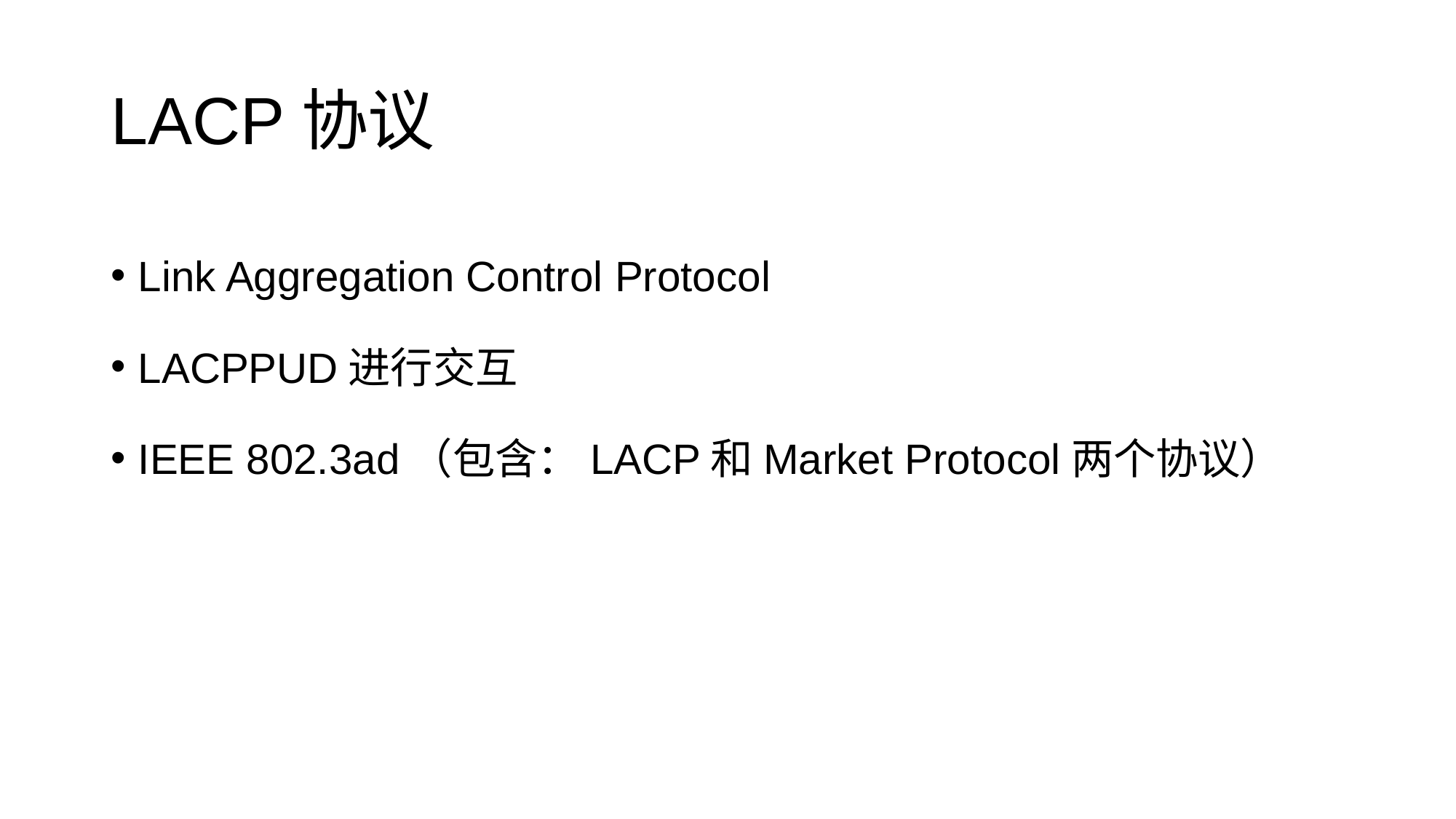

# LACP协议
Link Aggregation Control Protocol
LACPPUD进行交互
IEEE 802.3ad（包含：LACP和Market Protocol两个协议）